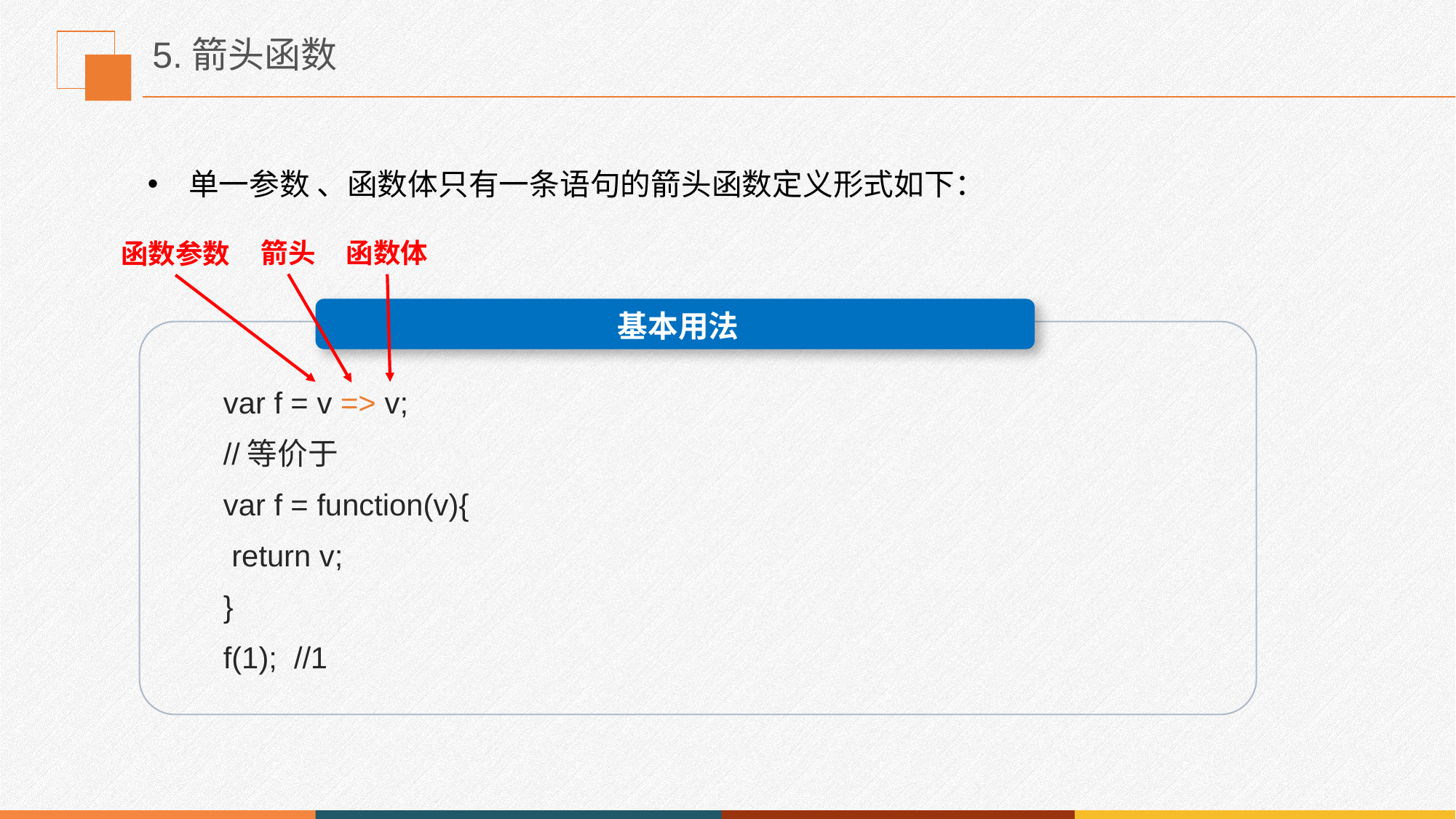

# 5.箭头函数
单一参数 、函数体只有一条语句的箭头函数定义形式如下：
箭头
函数体
函数参数

var f = v => v;
//等价于
var f = function(v){
 return v;
}
f(1);  //1
基本用法